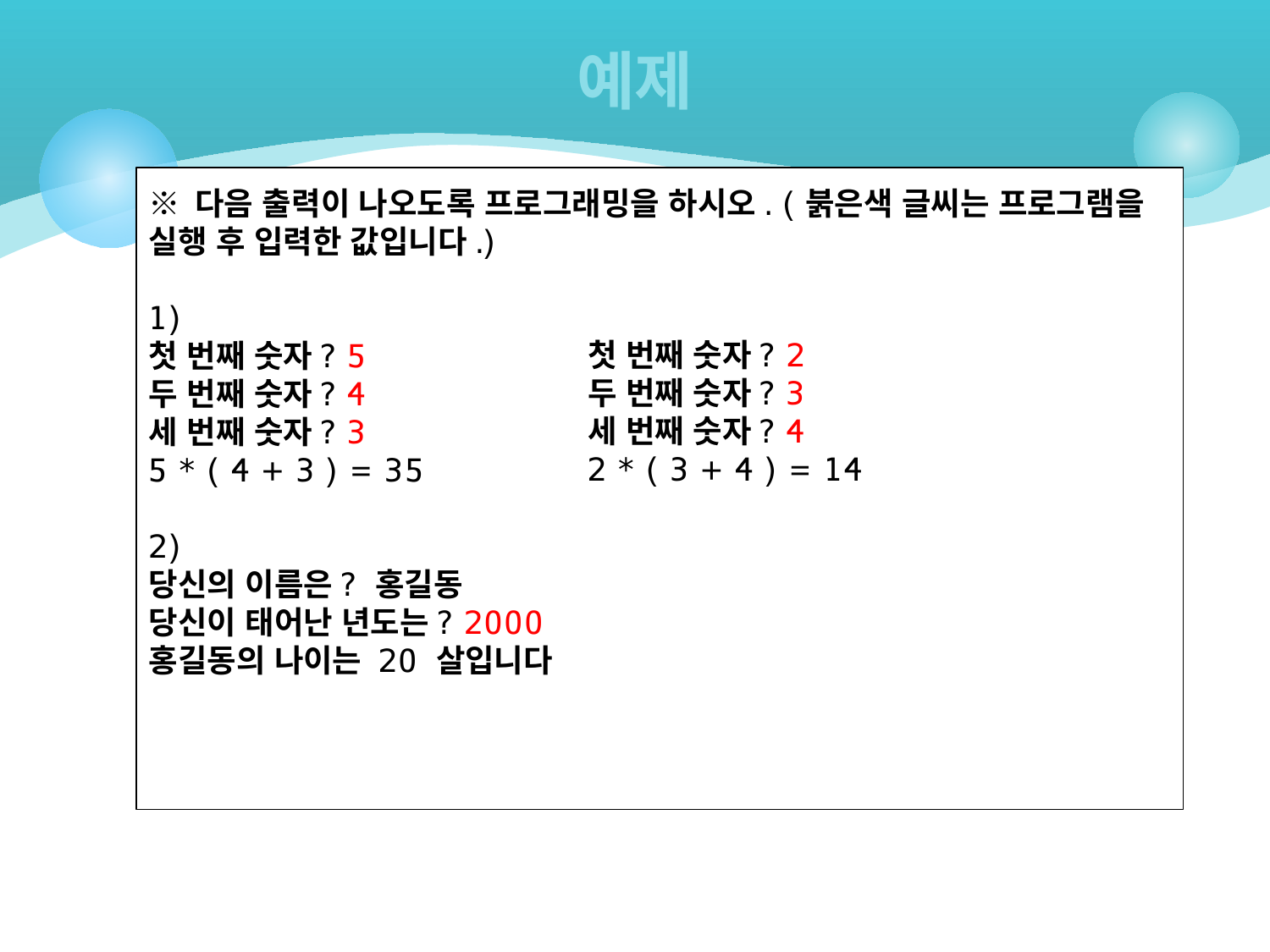

# 예제
※ 다음 출력이 나오도록 프로그래밍을 하시오. (붉은색 글씨는 프로그램을 실행 후 입력한 값입니다.)

1)
첫 번째 숫자? 5
두 번째 숫자? 4
세 번째 숫자? 3
5 * ( 4 + 3 ) = 35

2)
당신의 이름은? 홍길동
당신이 태어난 년도는? 2000
홍길동의 나이는 20 살입니다

첫 번째 숫자? 2
두 번째 숫자? 3
세 번째 숫자? 4
2 * ( 3 + 4 ) = 14